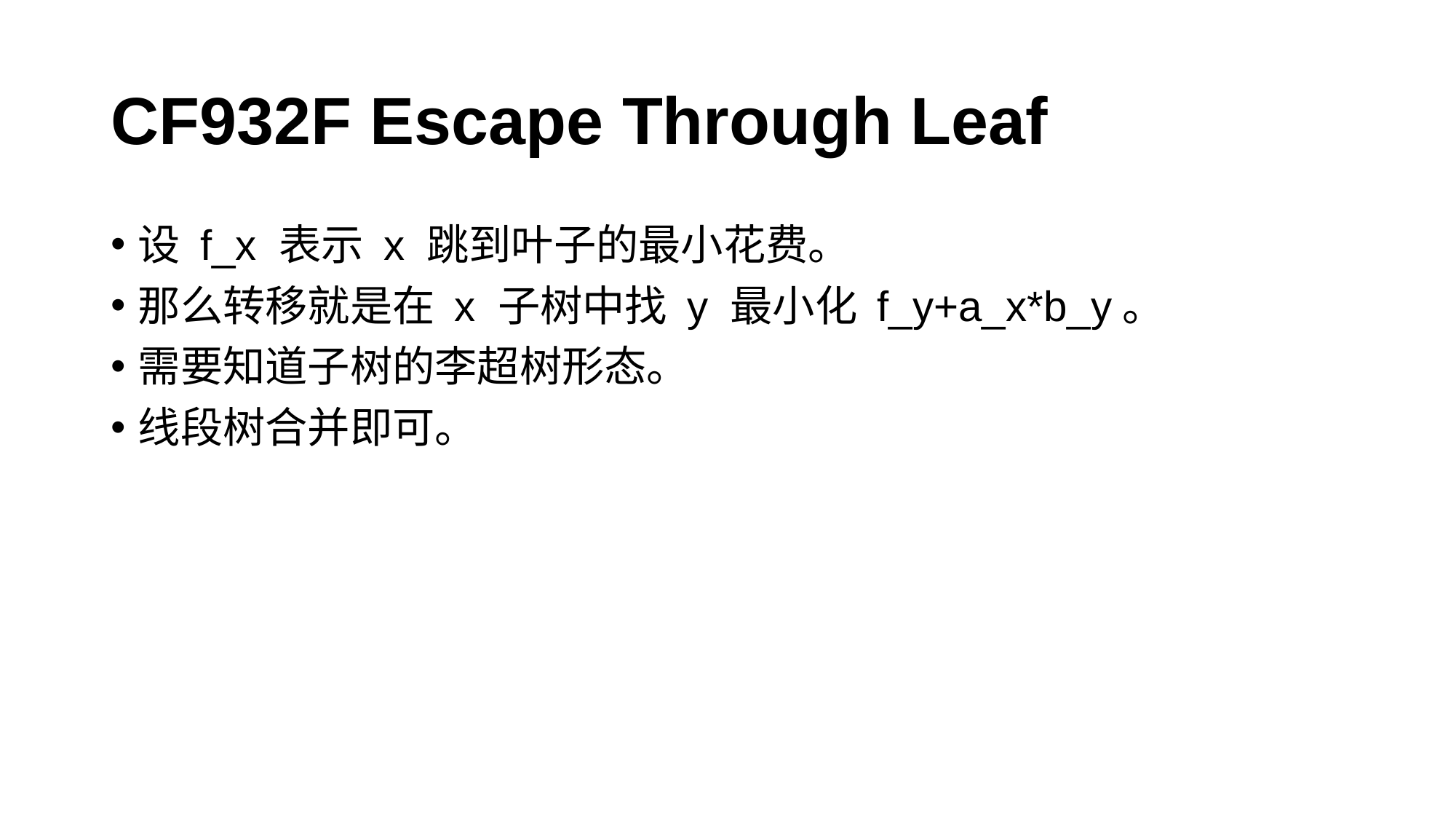

# CF932F Escape Through Leaf
设 f_x 表示 x 跳到叶子的最小花费。
那么转移就是在 x 子树中找 y 最小化 f_y+a_x*b_y。
需要知道子树的李超树形态。
线段树合并即可。